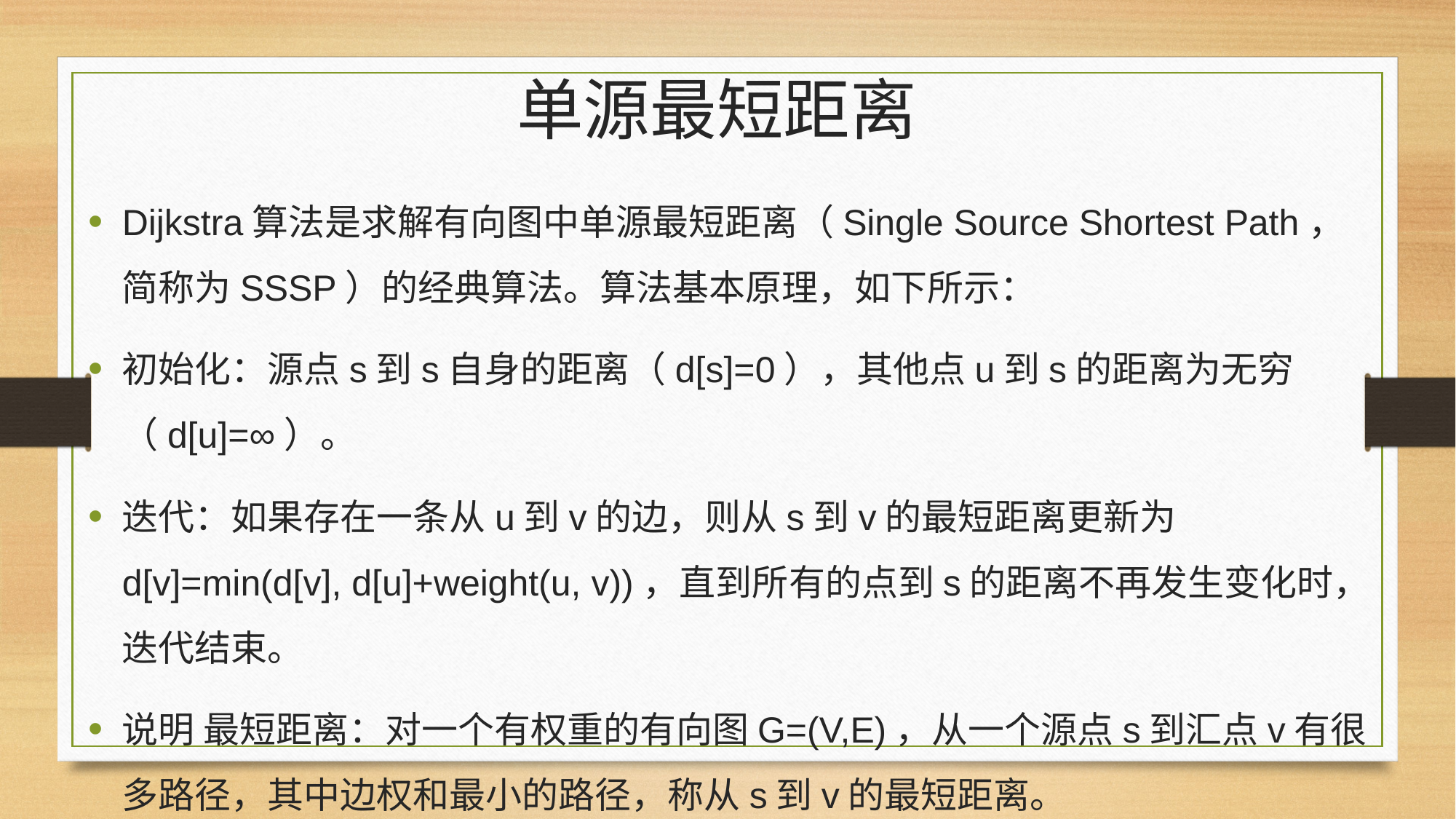

# 单源最短距离
Dijkstra算法是求解有向图中单源最短距离（Single Source Shortest Path，简称为SSSP）的经典算法。算法基本原理，如下所示：
初始化：源点s到s自身的距离（d[s]=0），其他点u到s的距离为无穷（d[u]=∞）。
迭代：如果存在一条从u到v的边，则从s到v的最短距离更新为d[v]=min(d[v], d[u]+weight(u, v))，直到所有的点到s的距离不再发生变化时，迭代结束。
说明 最短距离：对一个有权重的有向图G=(V,E)，从一个源点s到汇点v有很多路径，其中边权和最小的路径，称从s到v的最短距离。